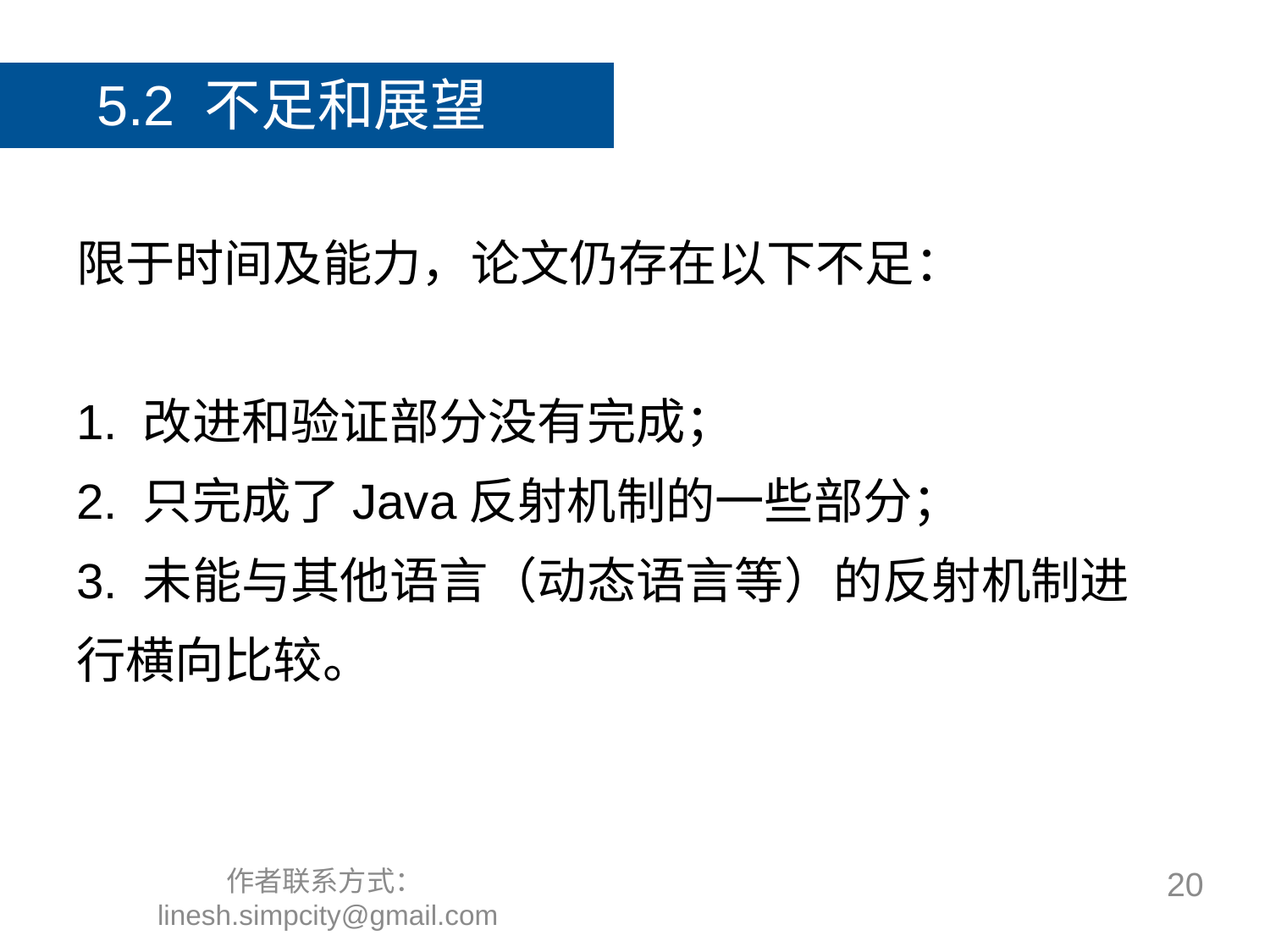

5.2 不足和展望
# 限于时间及能力，论文仍存在以下不足： 1. 改进和验证部分没有完成； 2. 只完成了Java反射机制的一些部分； 3. 未能与其他语言（动态语言等）的反射机制进行横向比较。
作者联系方式：linesh.simpcity@gmail.com
20